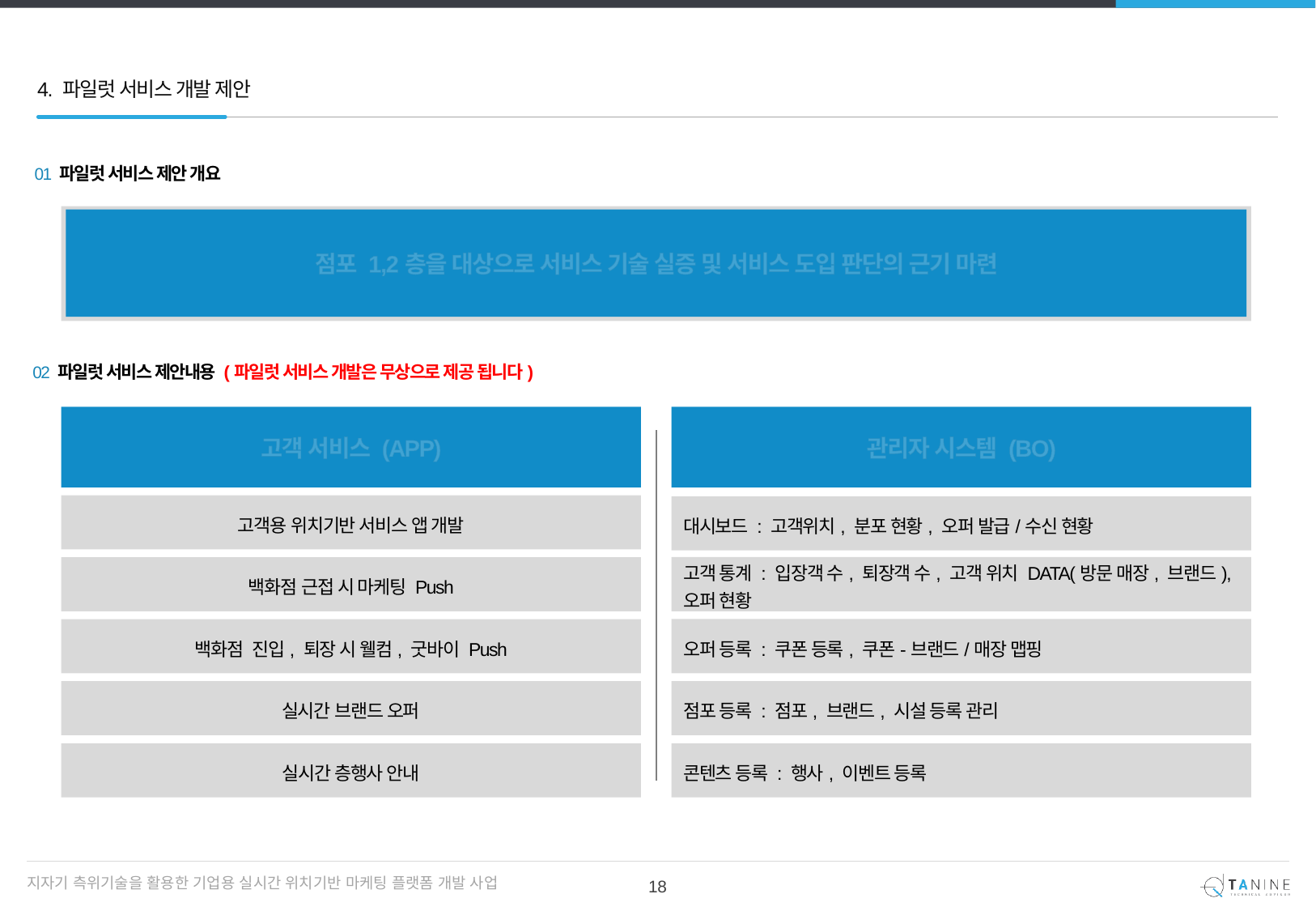

4. 파일럿 서비스 개발 제안
 01 파일럿 서비스 제안 개요

점포 1,2층을 대상으로 서비스 기술 실증 및 서비스 도입 판단의 근기 마련
 02 파일럿 서비스 제안내용 (파일럿 서비스 개발은 무상으로 제공 됩니다)
고객 서비스 (APP)
관리자 시스템 (BO)
고객용 위치기반 서비스 앱 개발
대시보드 : 고객위치, 분포 현황, 오퍼 발급/수신 현황
백화점 근접 시 마케팅 Push
고객 통계 : 입장객 수, 퇴장객 수, 고객 위치 DATA(방문 매장, 브랜드), 오퍼 현황
백화점  진입, 퇴장 시 웰컴, 굿바이 Push
오퍼 등록 : 쿠폰 등록, 쿠폰-브랜드/매장 맵핑
실시간 브랜드 오퍼
점포 등록 : 점포, 브랜드, 시설 등록 관리
실시간 층행사 안내
콘텐츠 등록 : 행사, 이벤트 등록
지자기 측위기술을 활용한 기업용 실시간 위치기반 마케팅 플랫폼 개발 사업